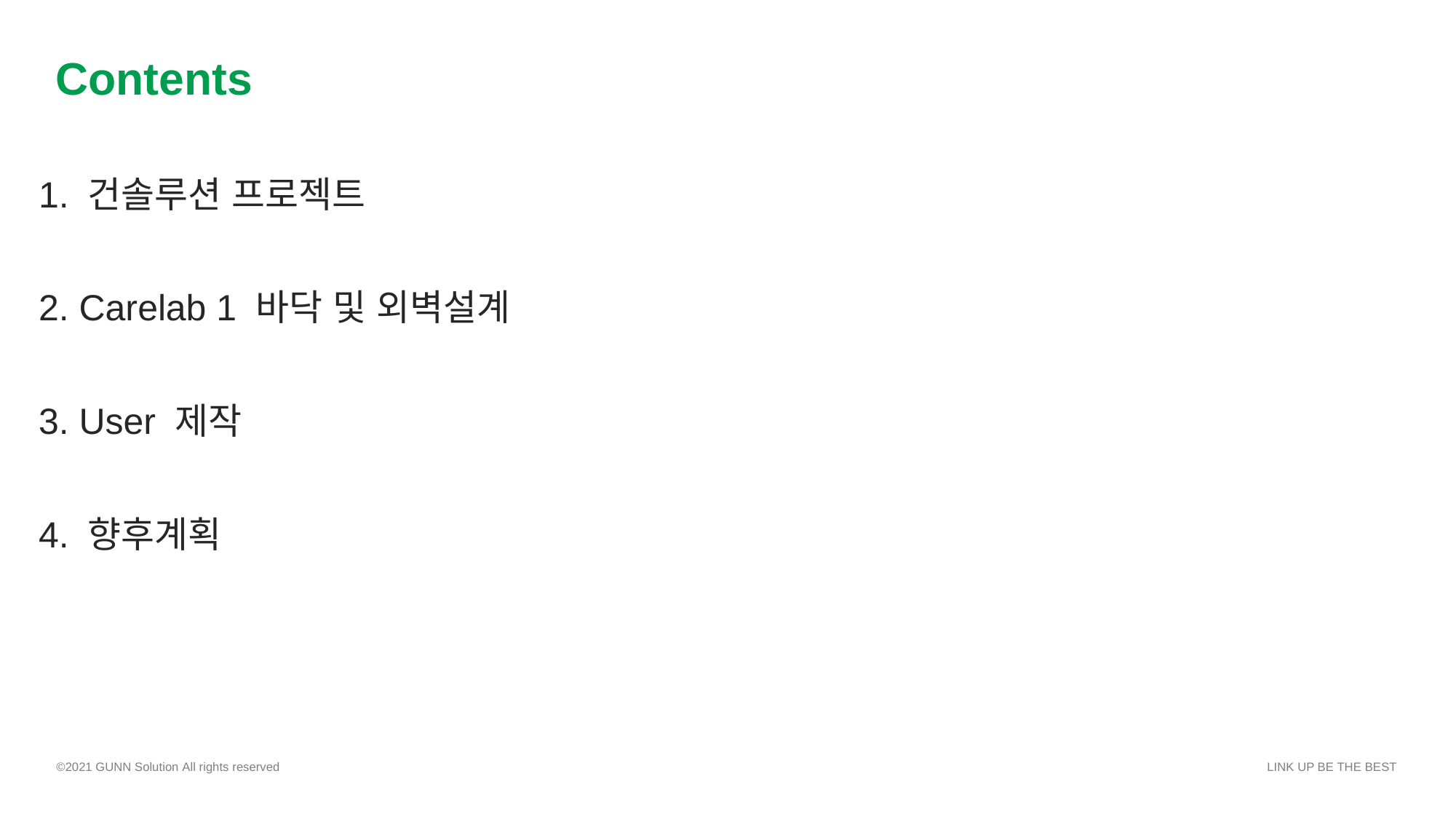

Contents
1. 건솔루션 프로젝트

2. Carelab 1 바닥 및 외벽설계

3. User 제작

4. 향후계획